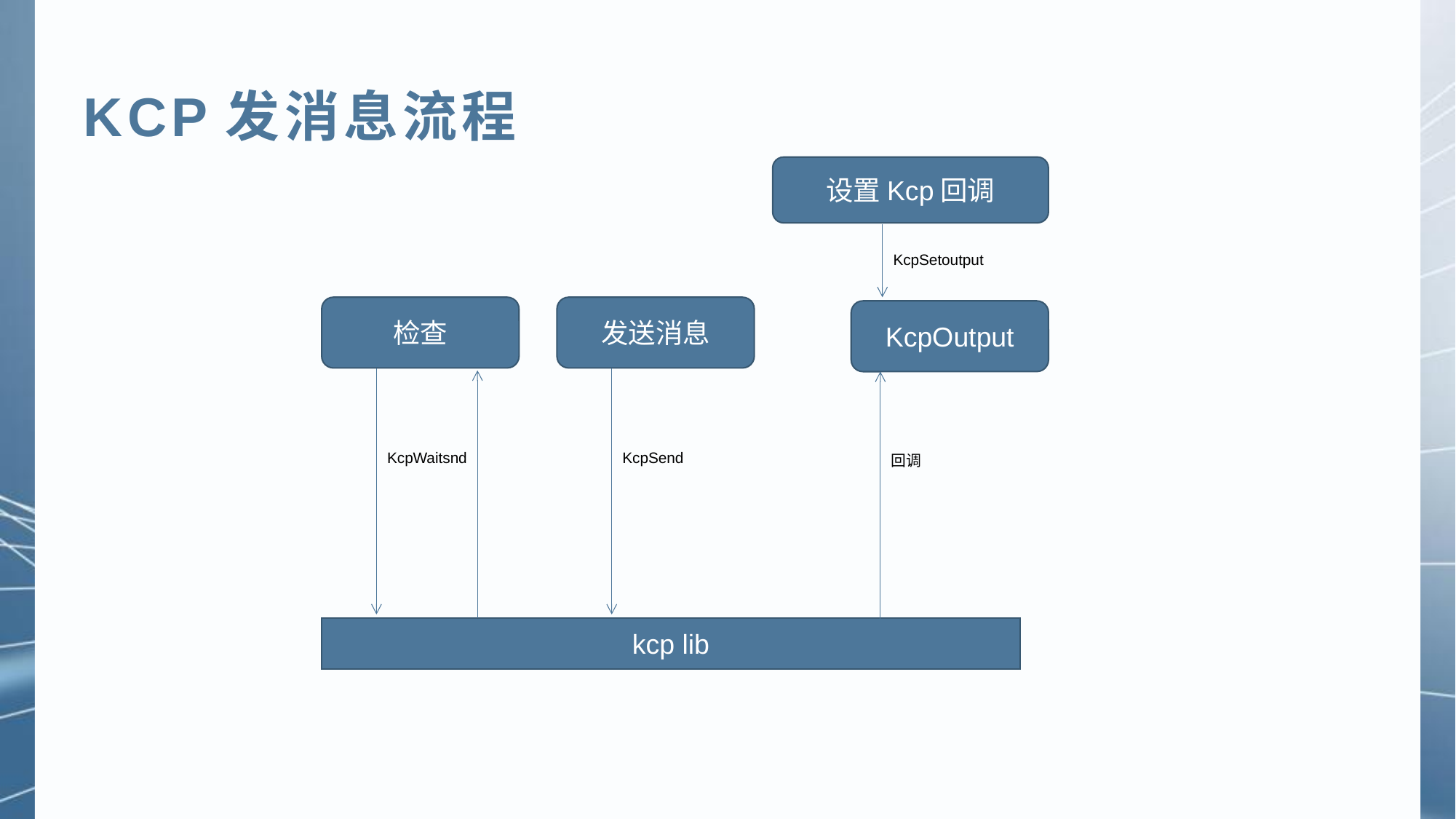

KCP发消息流程
设置Kcp回调
KcpSetoutput
检查
KcpWaitsnd
发送消息
KcpSend
KcpOutput
回调
kcp lib